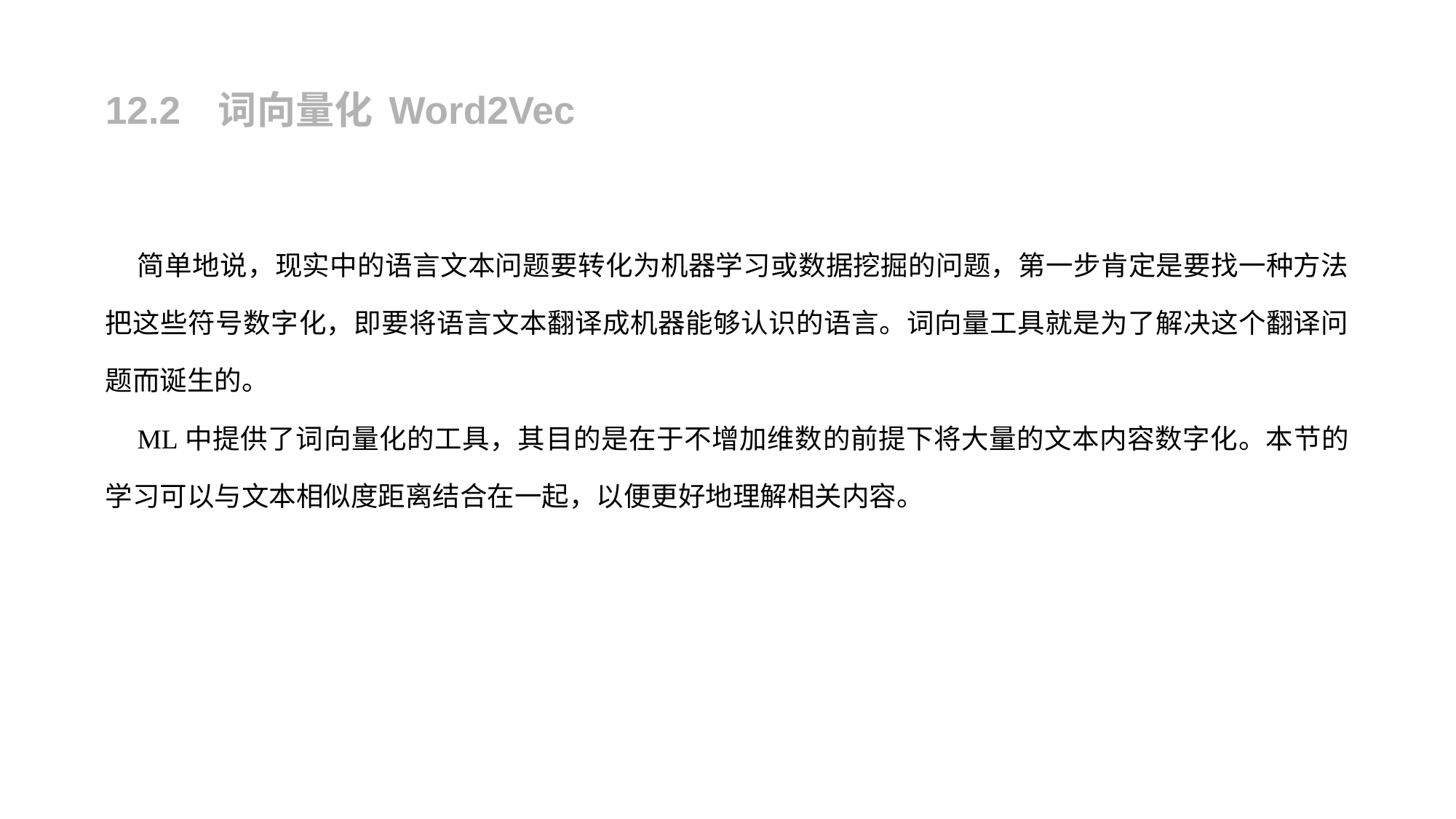

# 12.2  词向量化Word2Vec
简单地说，现实中的语言文本问题要转化为机器学习或数据挖掘的问题，第一步肯定是要找一种方法把这些符号数字化，即要将语言文本翻译成机器能够认识的语言。词向量工具就是为了解决这个翻译问题而诞生的。
ML中提供了词向量化的工具，其目的是在于不增加维数的前提下将大量的文本内容数字化。本节的学习可以与文本相似度距离结合在一起，以便更好地理解相关内容。